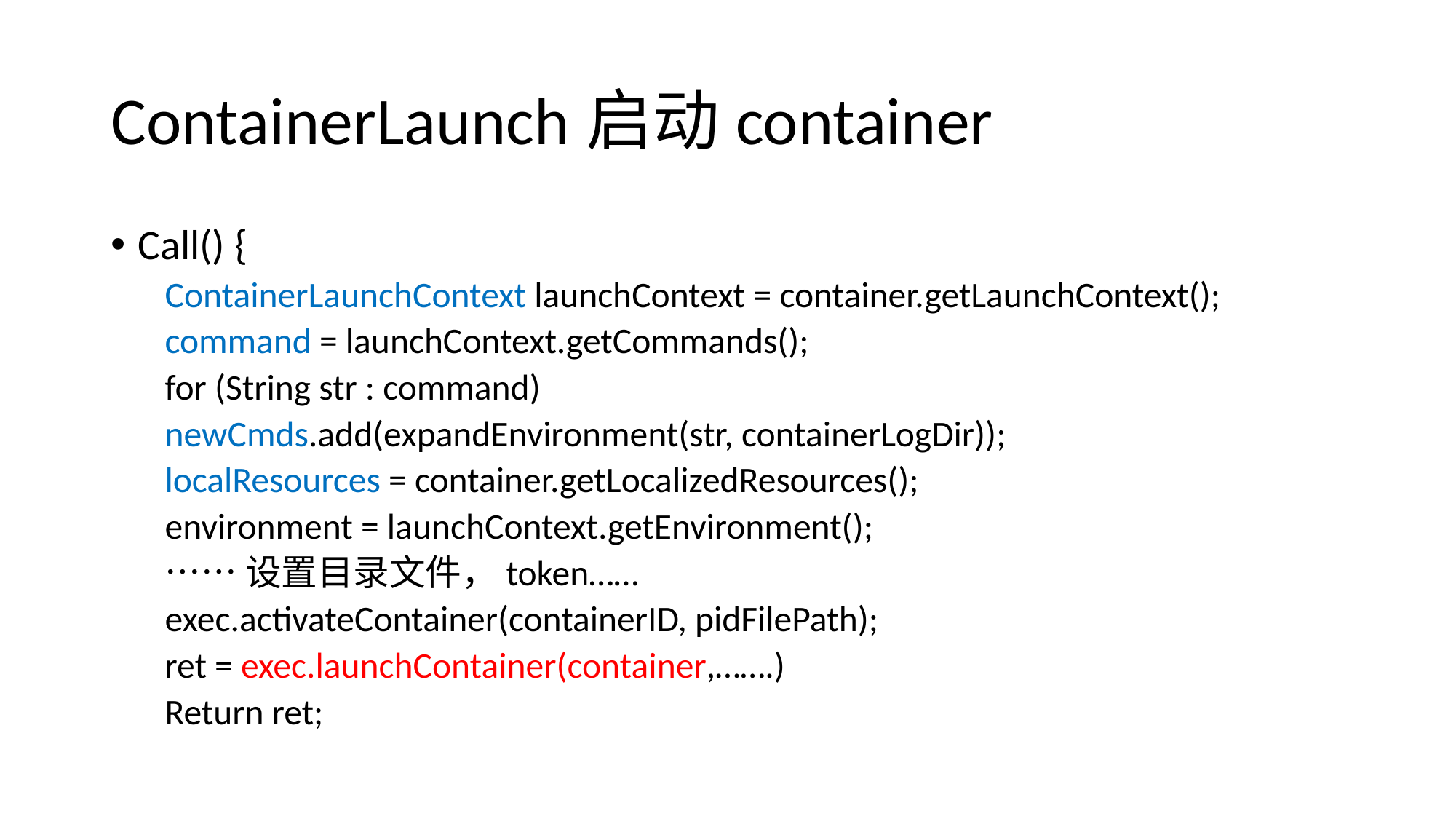

# ContainerLaunch启动container
Call() {
ContainerLaunchContext launchContext = container.getLaunchContext();
command = launchContext.getCommands();
	for (String str : command)
		newCmds.add(expandEnvironment(str, containerLogDir));
localResources = container.getLocalizedResources();
environment = launchContext.getEnvironment();
……设置目录文件，token……
exec.activateContainer(containerID, pidFilePath);
ret = exec.launchContainer(container,…….)
Return ret;